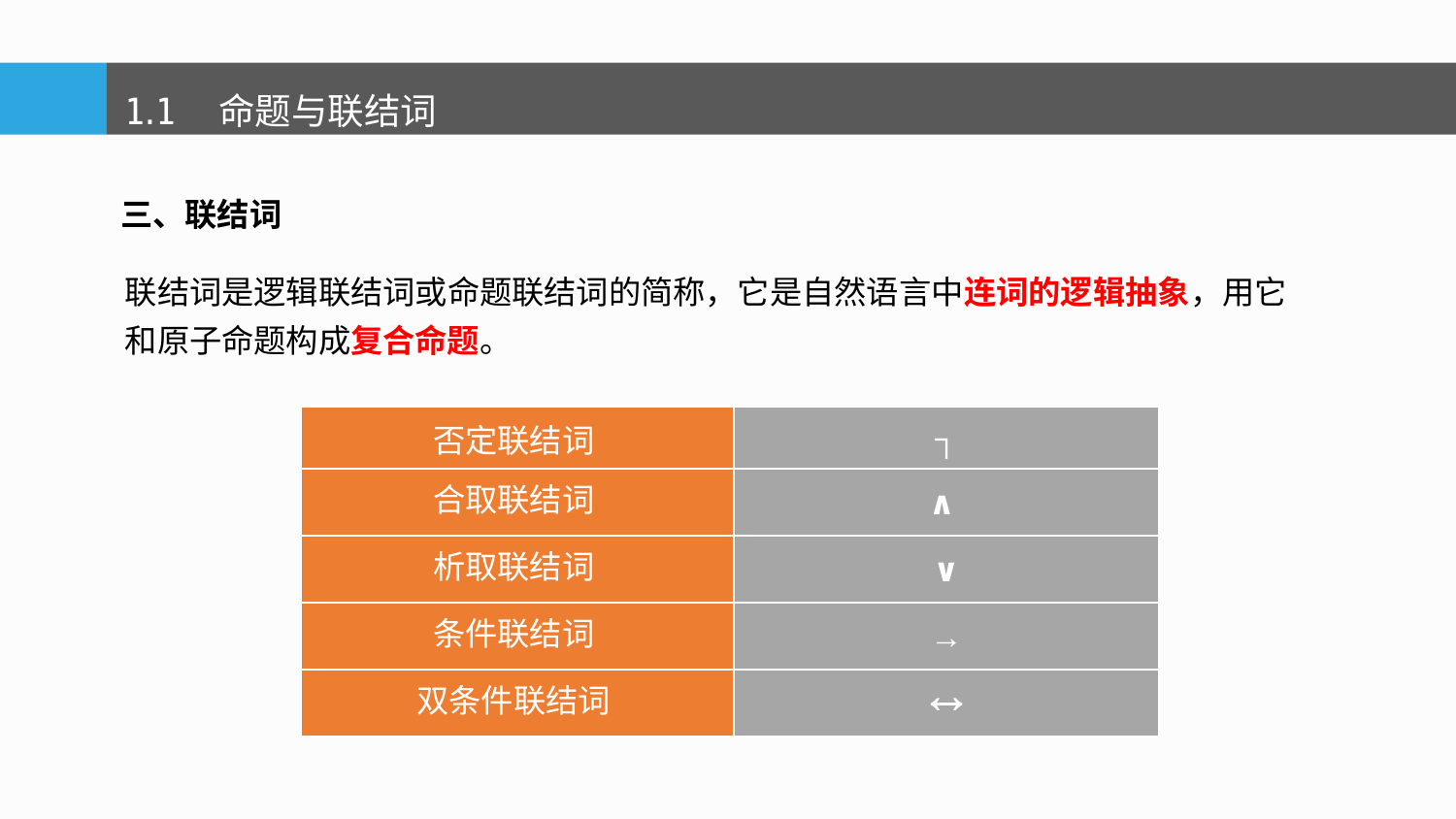

1.1   命题与联结词

三、联结词
联结词是逻辑联结词或命题联结词的简称，它是自然语言中连词的逻辑抽象，用它和原子命题构成复合命题。
| 否定联结词 |
| --- |
| 合取联结词 |
| 析取联结词 |
| 条件联结词 |
| 双条件联结词 |
| ┐ |
| --- |
| ∧ |
| ∨ |
| → |
| ↔ |